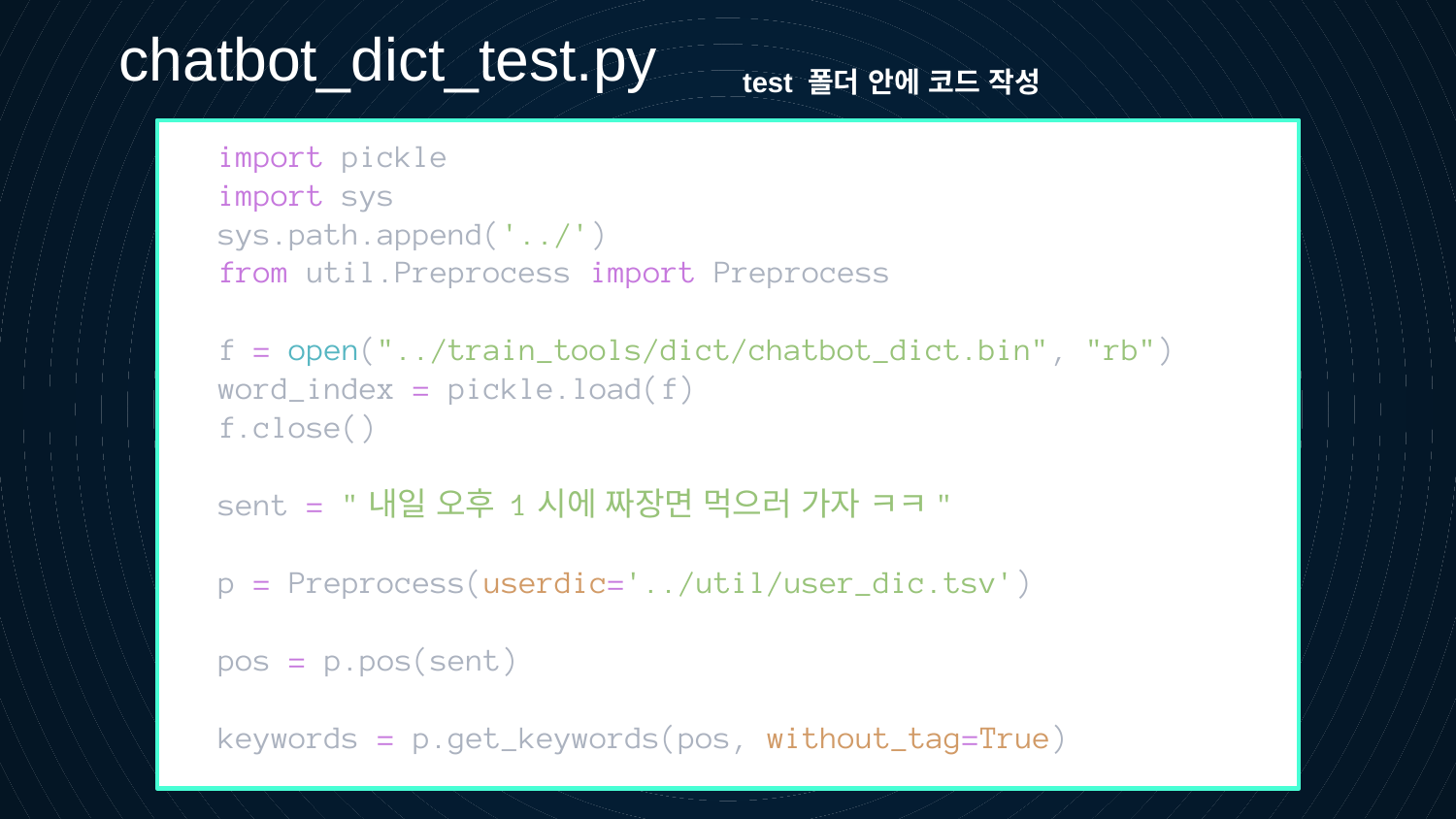

chatbot_dict_test.py
test 폴더 안에 코드 작성
import pickle
import sys
sys.path.append('../')
from util.Preprocess import Preprocess
f = open("../train_tools/dict/chatbot_dict.bin", "rb")
word_index = pickle.load(f)
f.close()
sent = "내일 오후 1시에 짜장면 먹으러 가자 ㅋㅋ"
p = Preprocess(userdic='../util/user_dic.tsv')
pos = p.pos(sent)

keywords = p.get_keywords(pos, without_tag=True)